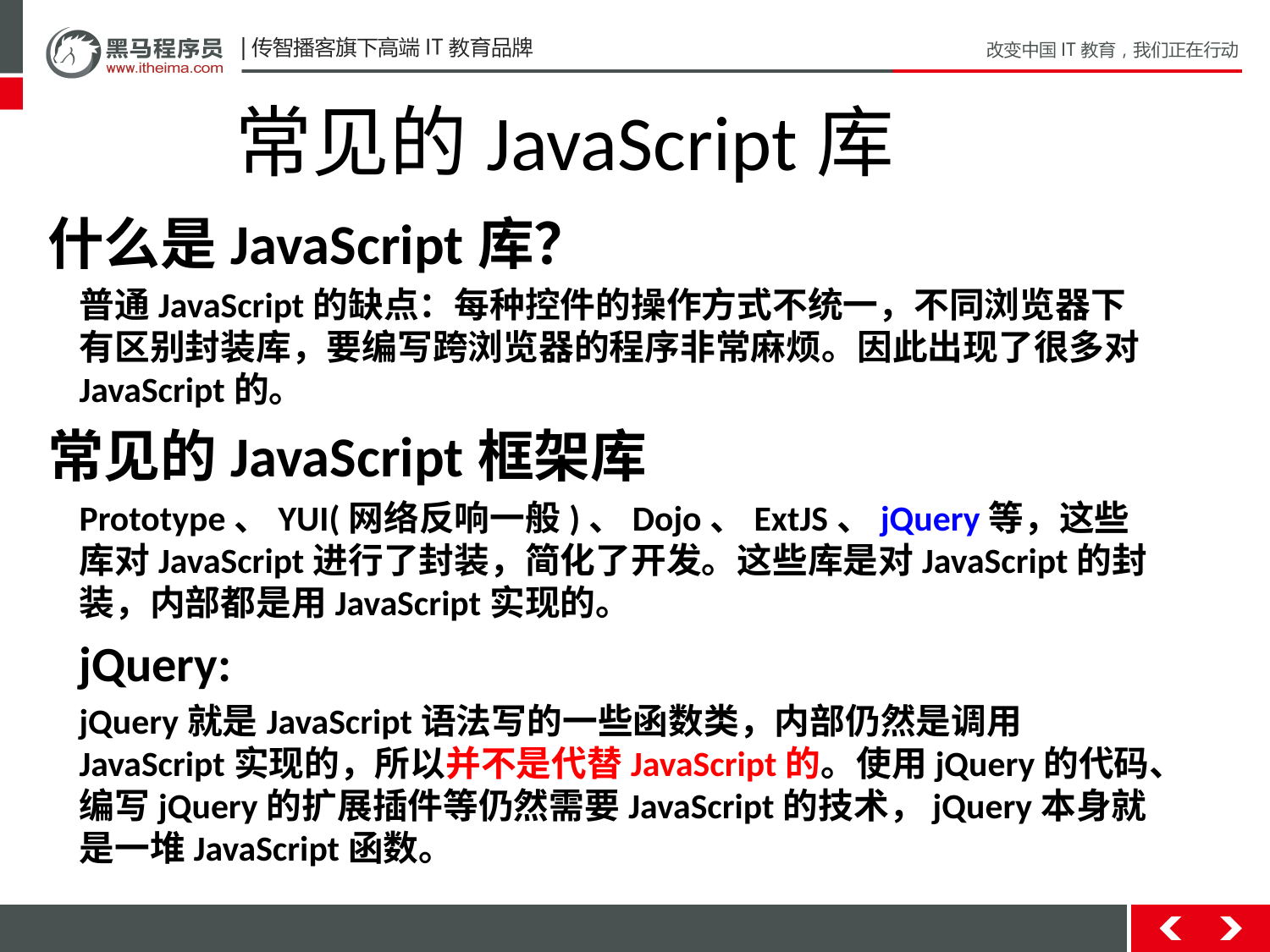

常见的JavaScript库
什么是JavaScript库？
普通JavaScript的缺点：每种控件的操作方式不统一，不同浏览器下有区别封装库，要编写跨浏览器的程序非常麻烦。因此出现了很多对JavaScript的。
常见的JavaScript框架库
Prototype、YUI(网络反响一般)、Dojo、ExtJS、jQuery等，这些库对JavaScript进行了封装，简化了开发。这些库是对JavaScript的封装，内部都是用JavaScript实现的。
jQuery:
jQuery就是JavaScript语法写的一些函数类，内部仍然是调用JavaScript实现的，所以并不是代替JavaScript的。使用jQuery的代码、编写jQuery的扩展插件等仍然需要JavaScript的技术，jQuery本身就是一堆JavaScript函数。